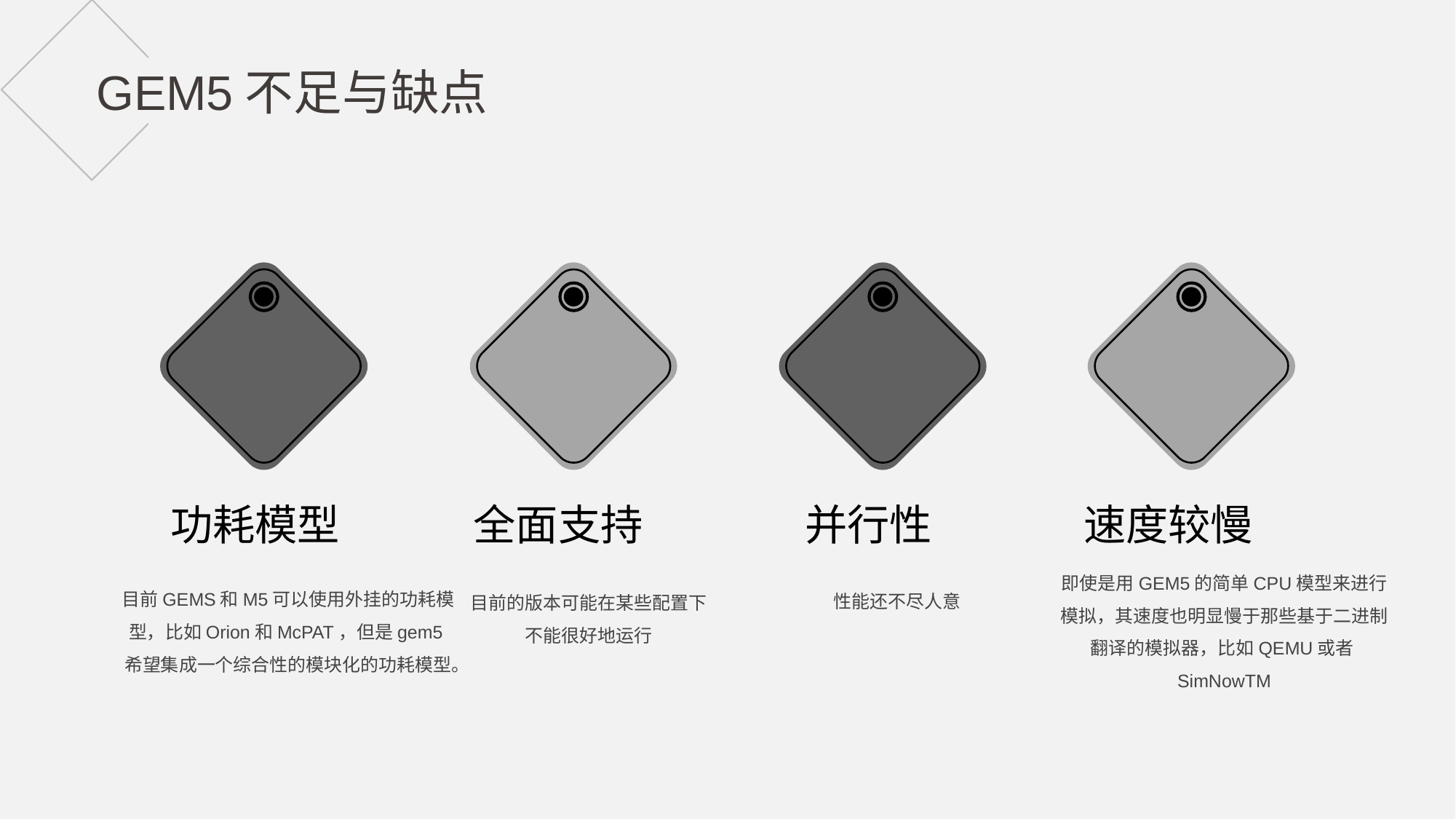

GEM5不足与缺点

功耗模型
全面支持
并行性
速度较慢
即使是用GEM5的简单CPU模型来进行模拟，其速度也明显慢于那些基于二进制翻译的模拟器，比如QEMU或者SimNowTM
目前GEMS和M5可以使用外挂的功耗模型，比如Orion和McPAT，但是gem5希望集成一个综合性的模块化的功耗模型。
性能还不尽人意
目前的版本可能在某些配置下不能很好地运行